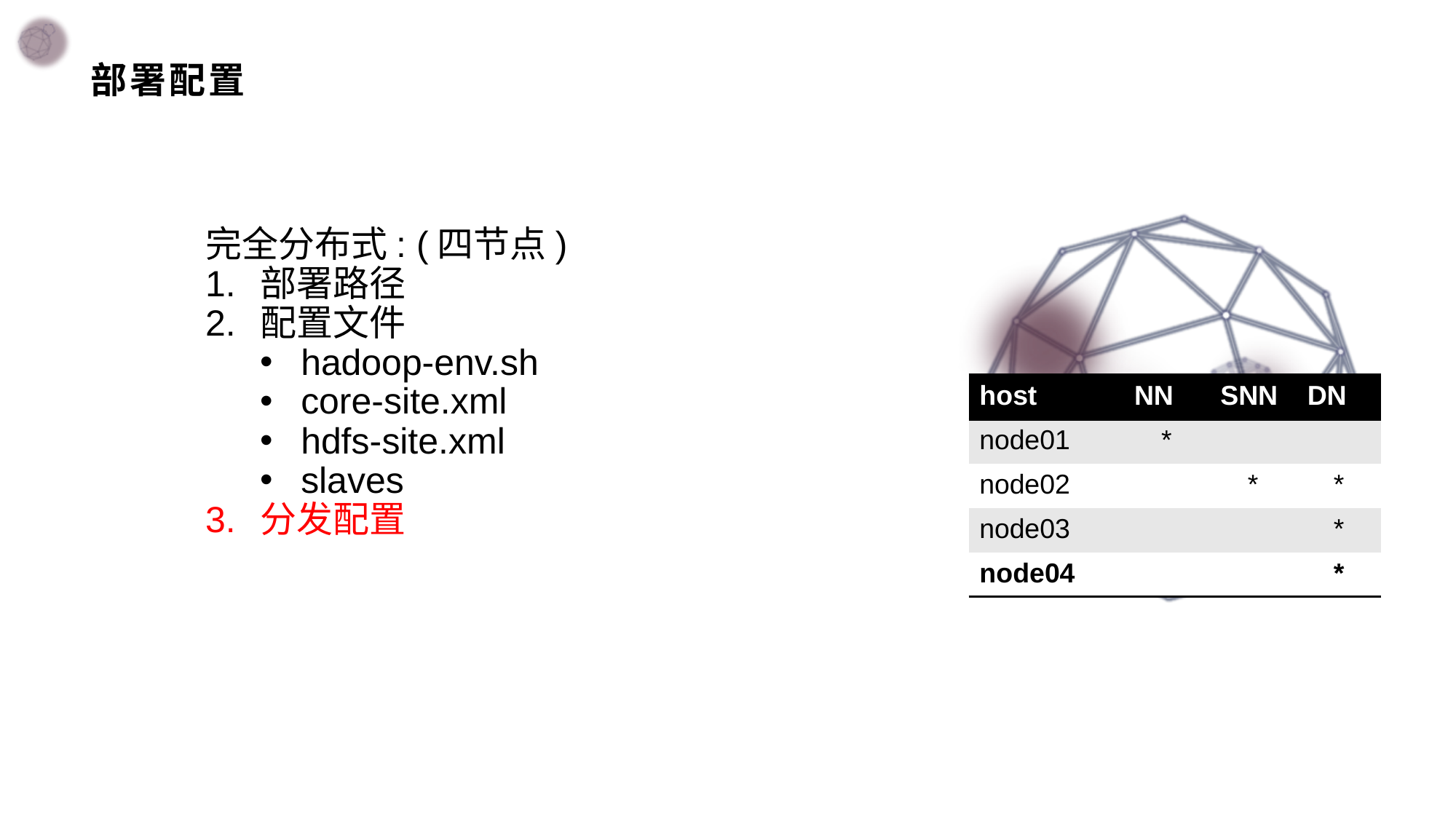

# 部署配置
完全分布式: (四节点)
部署路径
配置文件
hadoop-env.sh
core-site.xml
hdfs-site.xml
slaves
分发配置

| host | NN | SNN | DN |
| --- | --- | --- | --- |
| node01 | \* |  |  |
| node02 |  | \* | \* |
| node03 |  |  | \* |
| node04 |  |  | \* |